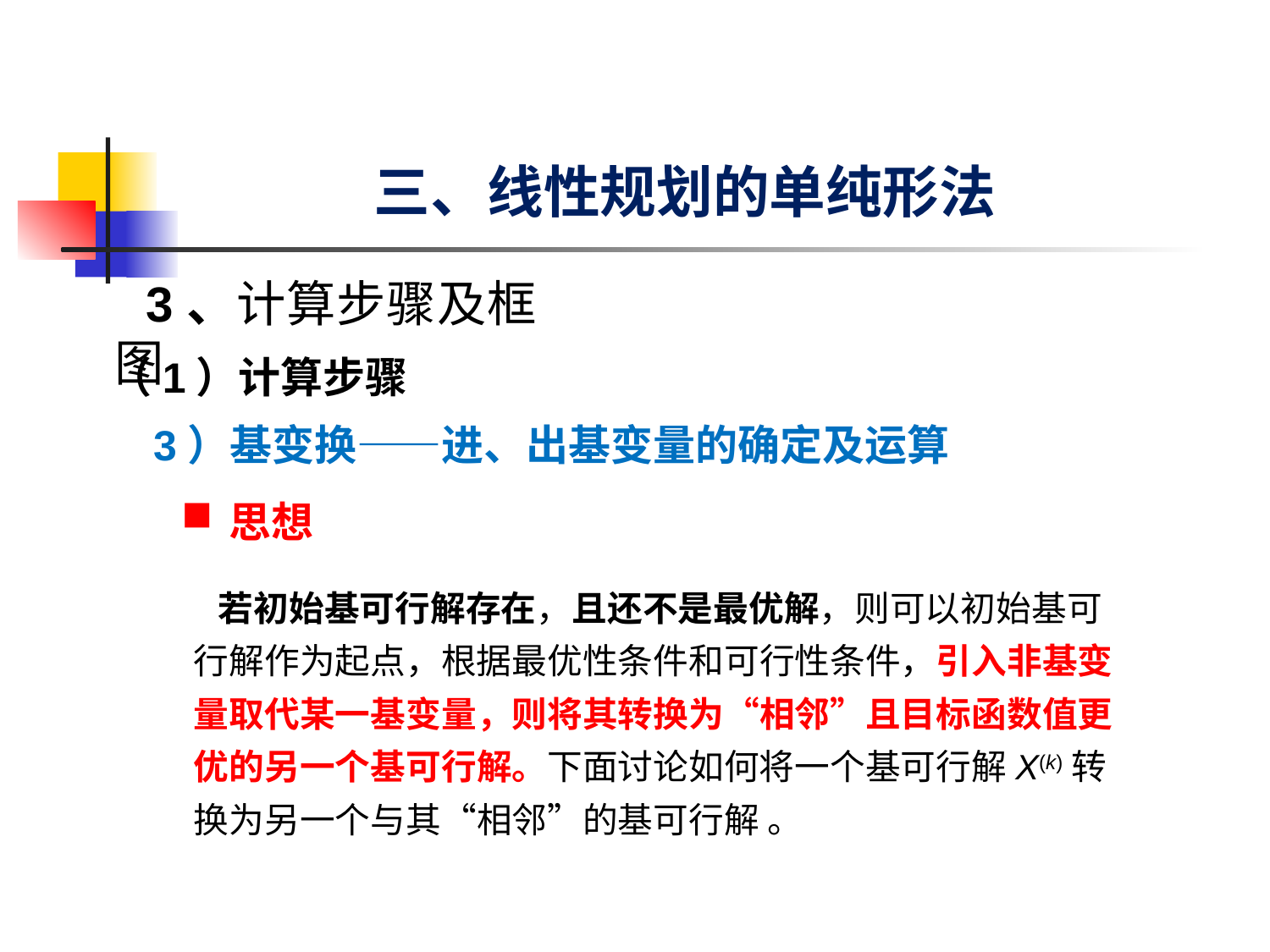

# 三、线性规划的单纯形法
3、计算步骤及框图
（1）计算步骤

3）基变换——进、出基变量的确定及运算
思想
  若初始基可行解存在，且还不是最优解，则可以初始基可行解作为起点，根据最优性条件和可行性条件，引入非基变量取代某一基变量，则将其转换为“相邻”且目标函数值更优的另一个基可行解。下面讨论如何将一个基可行解X(k)转换为另一个与其“相邻”的基可行解 。